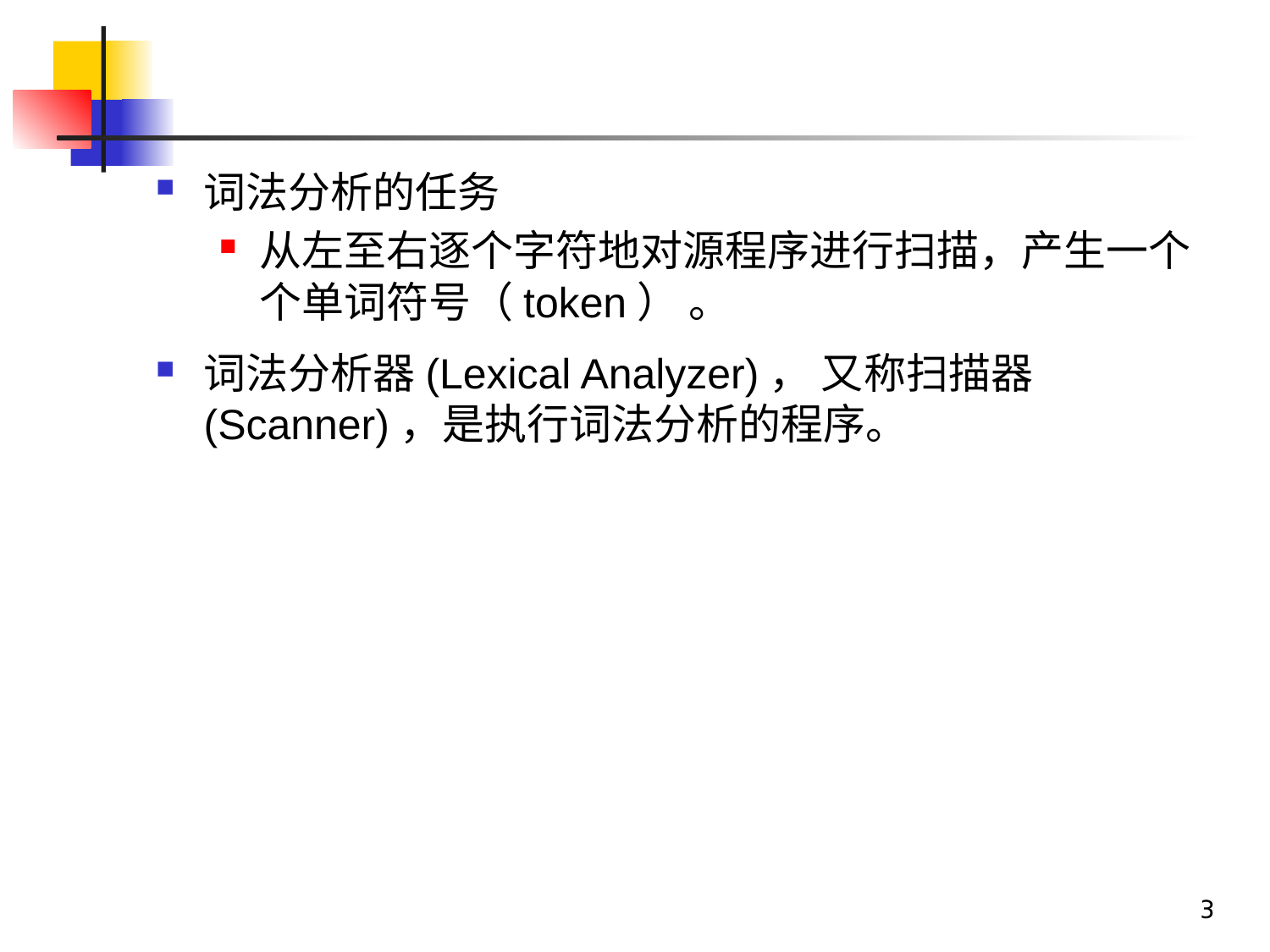

#
词法分析的任务
从左至右逐个字符地对源程序进行扫描，产生一个个单词符号（token） 。
词法分析器(Lexical Analyzer)， 又称扫描器(Scanner)，是执行词法分析的程序。

3